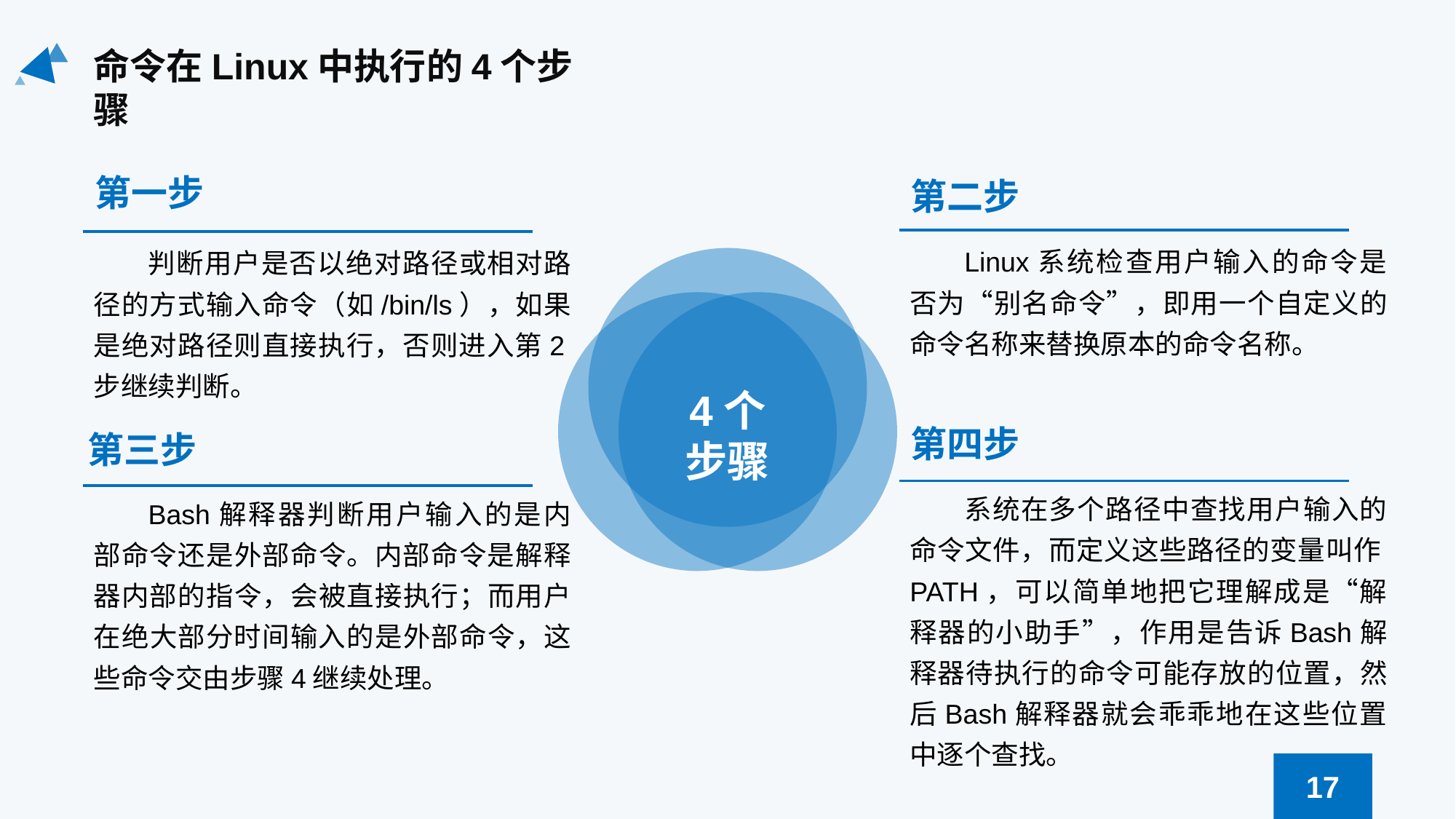

命令在Linux中执行的4个步骤

第一步
第二步
Linux系统检查用户输入的命令是否为“别名命令”，即用一个自定义的命令名称来替换原本的命令名称。
判断用户是否以绝对路径或相对路径的方式输入命令（如/bin/ls），如果是绝对路径则直接执行，否则进入第2步继续判断。

4个
步骤
第四步
第三步
系统在多个路径中查找用户输入的命令文件，而定义这些路径的变量叫作PATH，可以简单地把它理解成是“解释器的小助手”，作用是告诉Bash解释器待执行的命令可能存放的位置，然后Bash解释器就会乖乖地在这些位置中逐个查找。
Bash解释器判断用户输入的是内部命令还是外部命令。内部命令是解释器内部的指令，会被直接执行；而用户在绝大部分时间输入的是外部命令，这些命令交由步骤4继续处理。

17